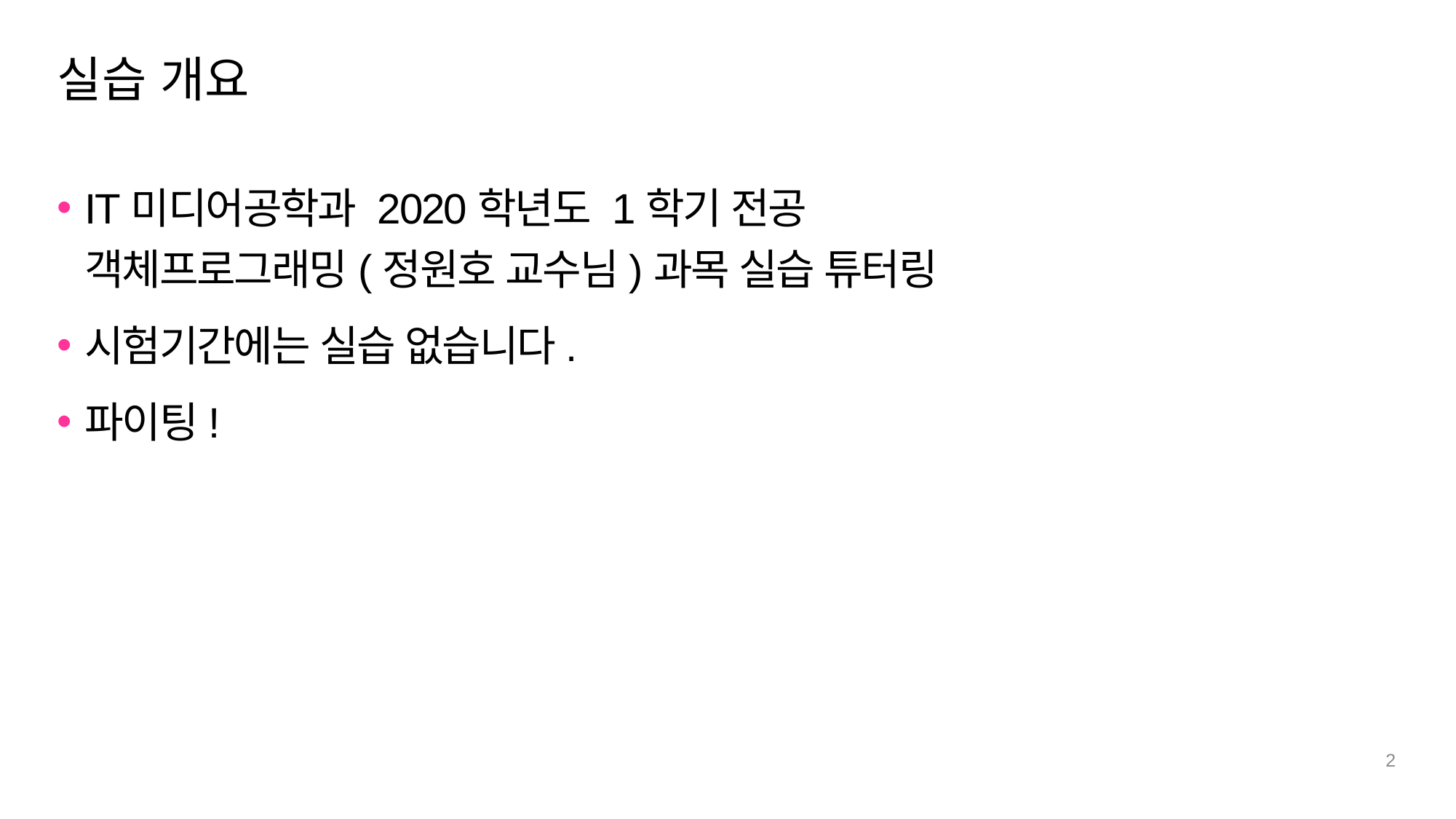

# 실습 개요
IT미디어공학과 2020학년도 1학기 전공
객체프로그래밍(정원호 교수님)과목 실습 튜터링
시험기간에는 실습 없습니다.
파이팅!

2